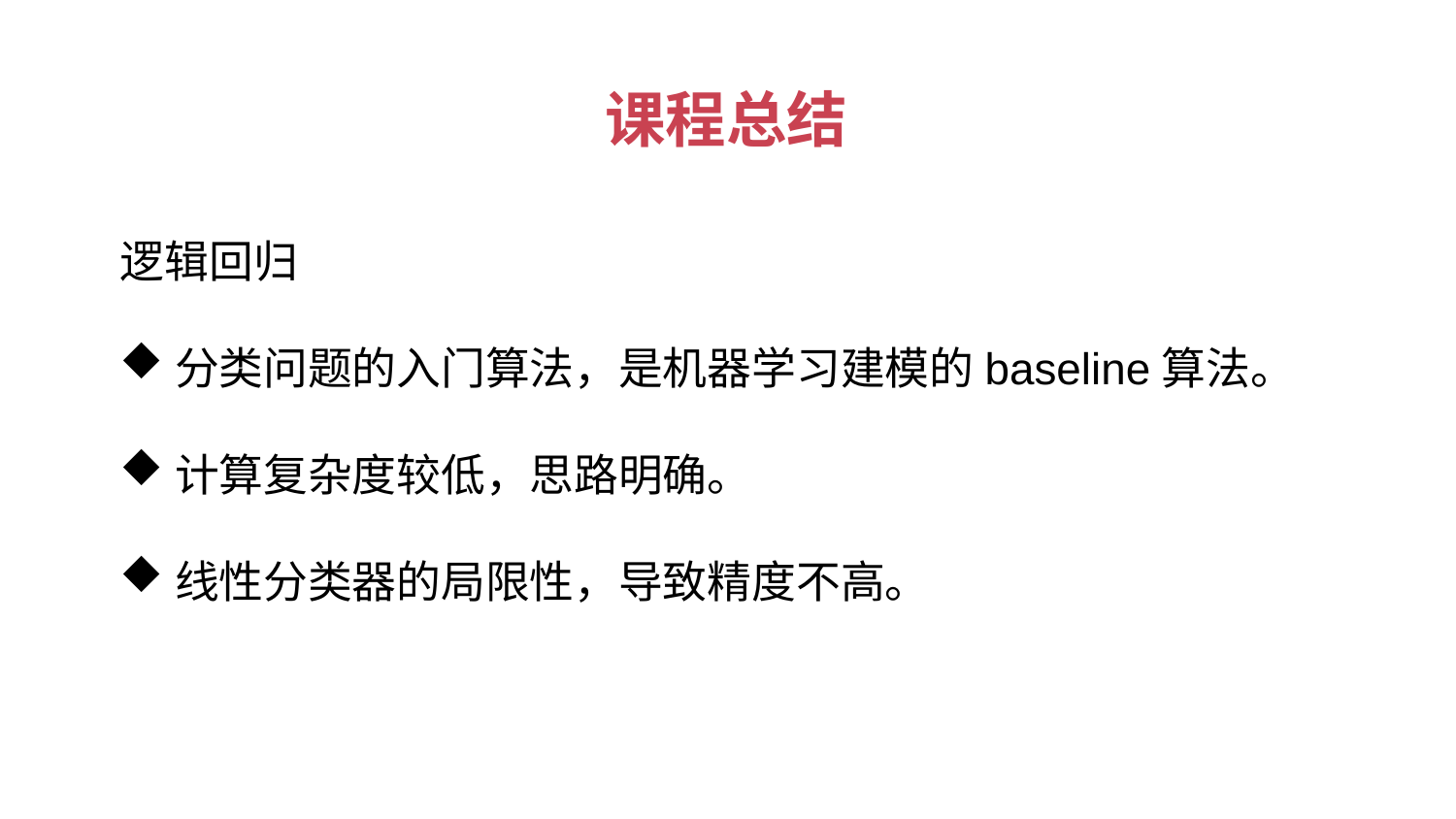

课程总结
逻辑回归

分类问题的入门算法，是机器学习建模的baseline算法。

计算复杂度较低，思路明确。

线性分类器的局限性，导致精度不高。